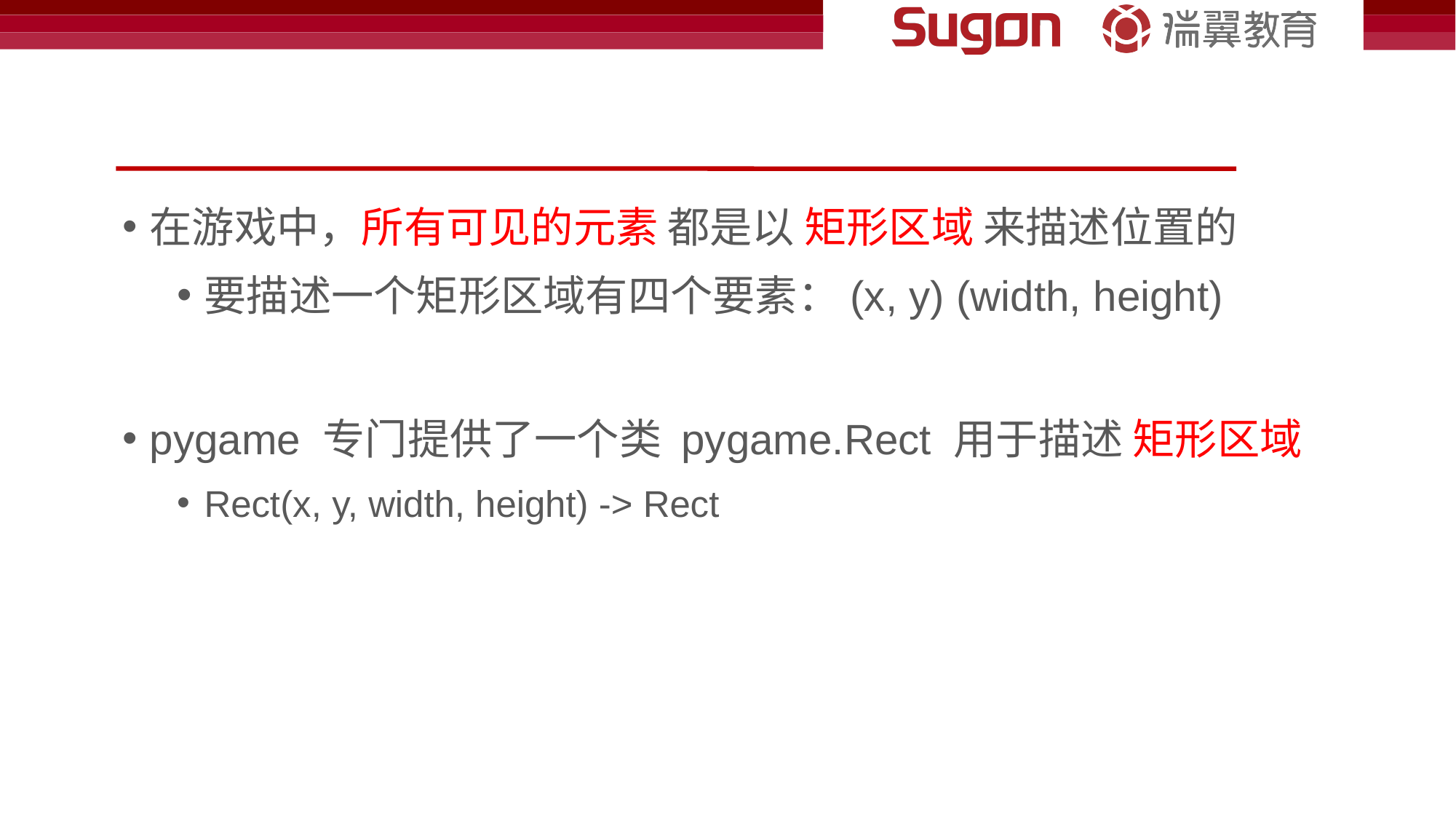

#
在游戏中，所有可见的元素 都是以 矩形区域 来描述位置的
要描述一个矩形区域有四个要素：(x, y) (width, height)

pygame 专门提供了一个类 pygame.Rect 用于描述 矩形区域
Rect(x, y, width, height) -> Rect